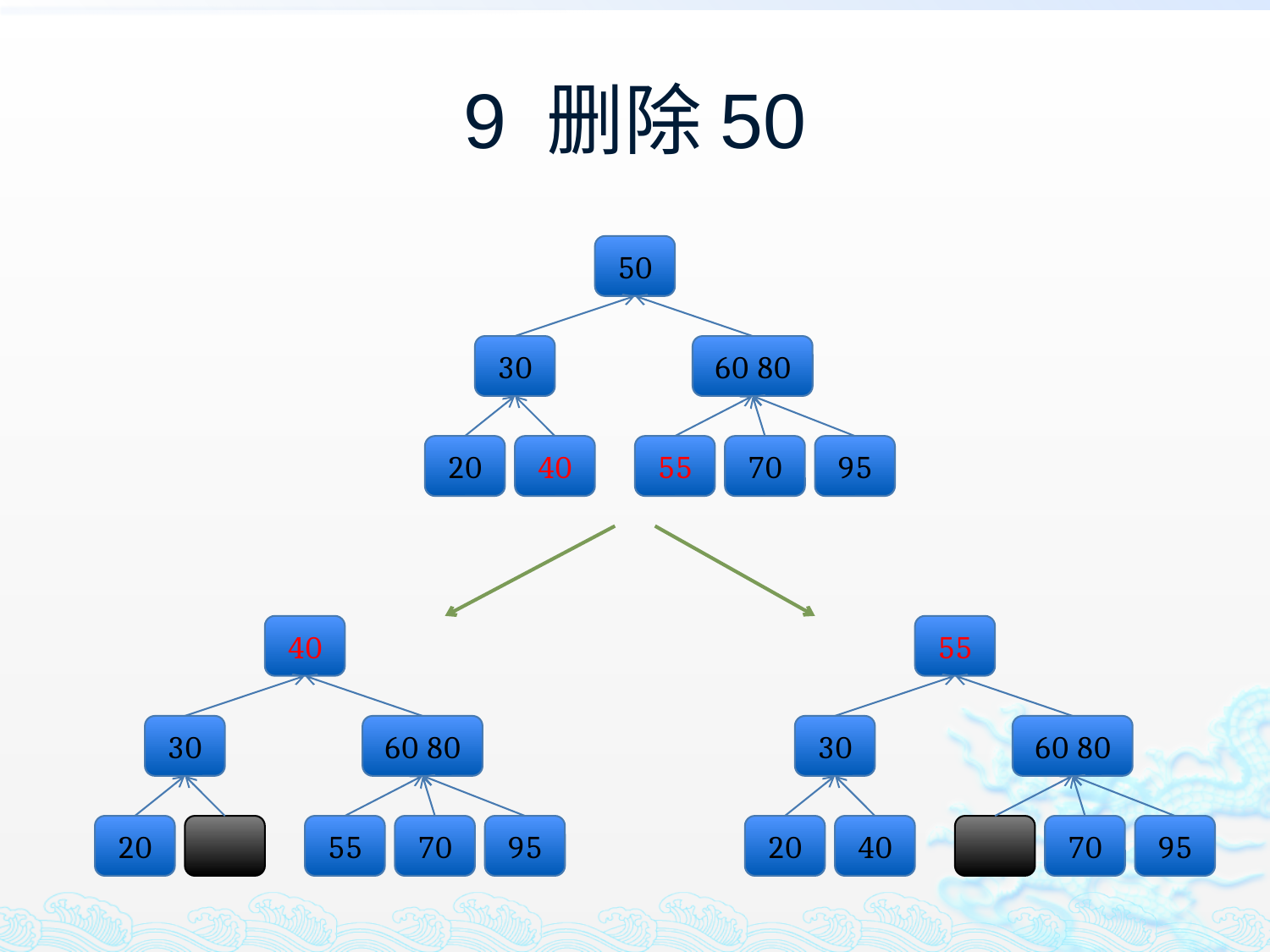

# 9 删除50
50
30
60 80
20
40
55
70
95
40
55
30
60 80
30
60 80
20

55
70
95
20
40

70
95